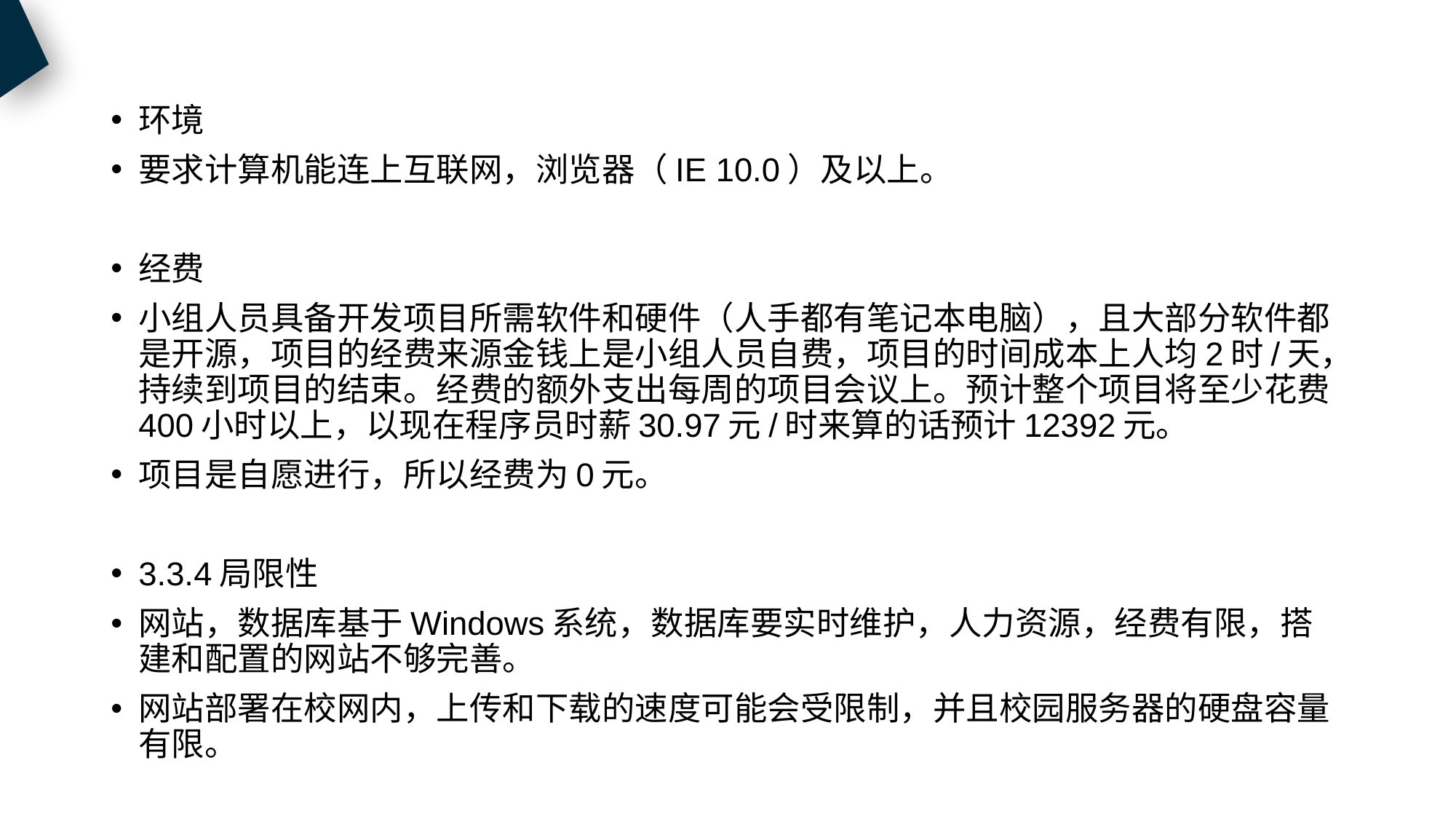

环境
要求计算机能连上互联网，浏览器（IE 10.0）及以上。

经费
小组人员具备开发项目所需软件和硬件（人手都有笔记本电脑），且大部分软件都是开源，项目的经费来源金钱上是小组人员自费，项目的时间成本上人均2时/天，持续到项目的结束。经费的额外支出每周的项目会议上。预计整个项目将至少花费400小时以上，以现在程序员时薪30.97元/时来算的话预计12392元。
项目是自愿进行，所以经费为0元。

3.3.4局限性
网站，数据库基于Windows系统，数据库要实时维护，人力资源，经费有限，搭建和配置的网站不够完善。
网站部署在校网内，上传和下载的速度可能会受限制，并且校园服务器的硬盘容量有限。